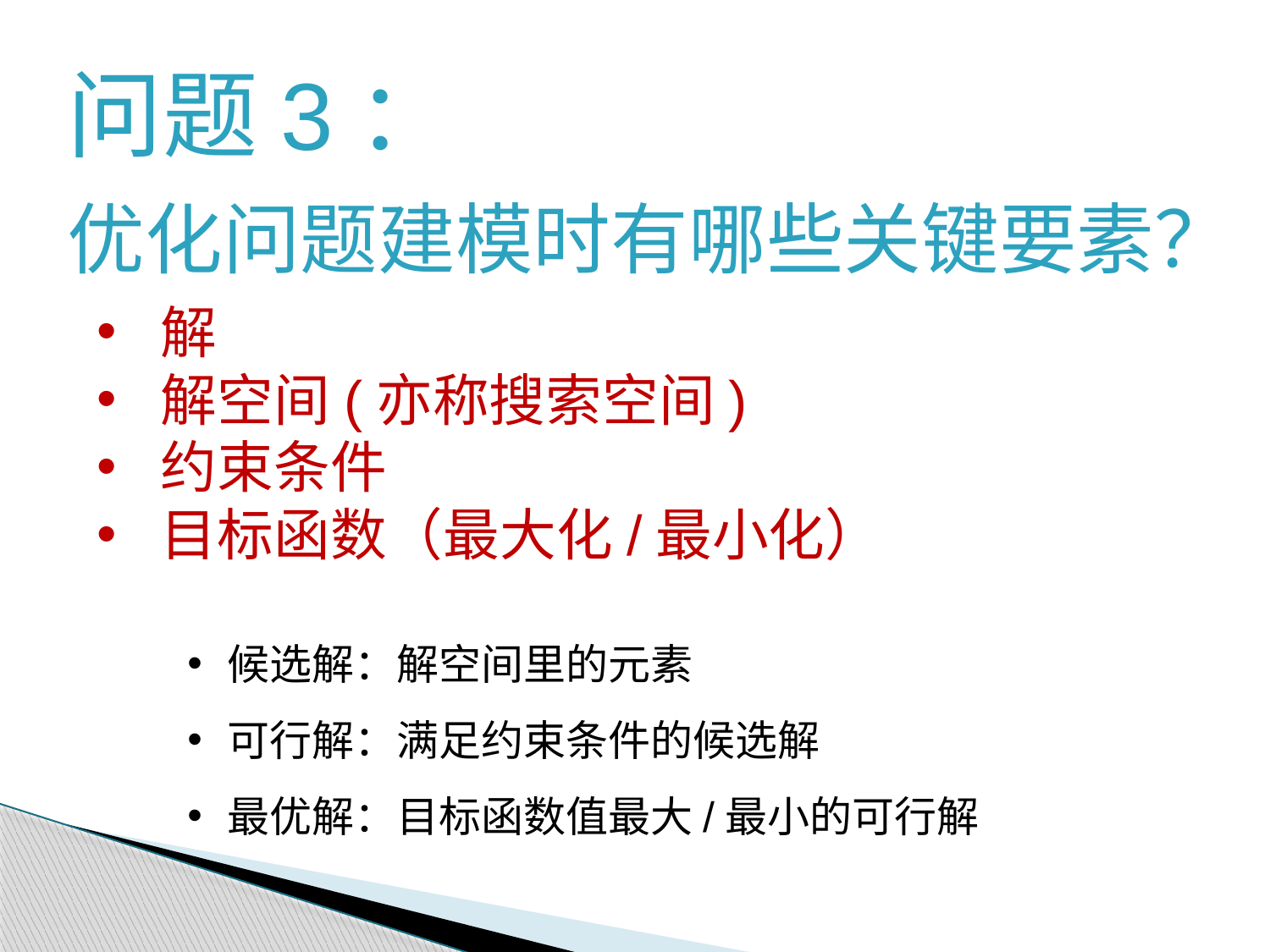

问题3：
优化问题建模时有哪些关键要素？
解
解空间(亦称搜索空间)
约束条件
目标函数（最大化/最小化）
候选解：解空间里的元素
可行解：满足约束条件的候选解
最优解：目标函数值最大/最小的可行解